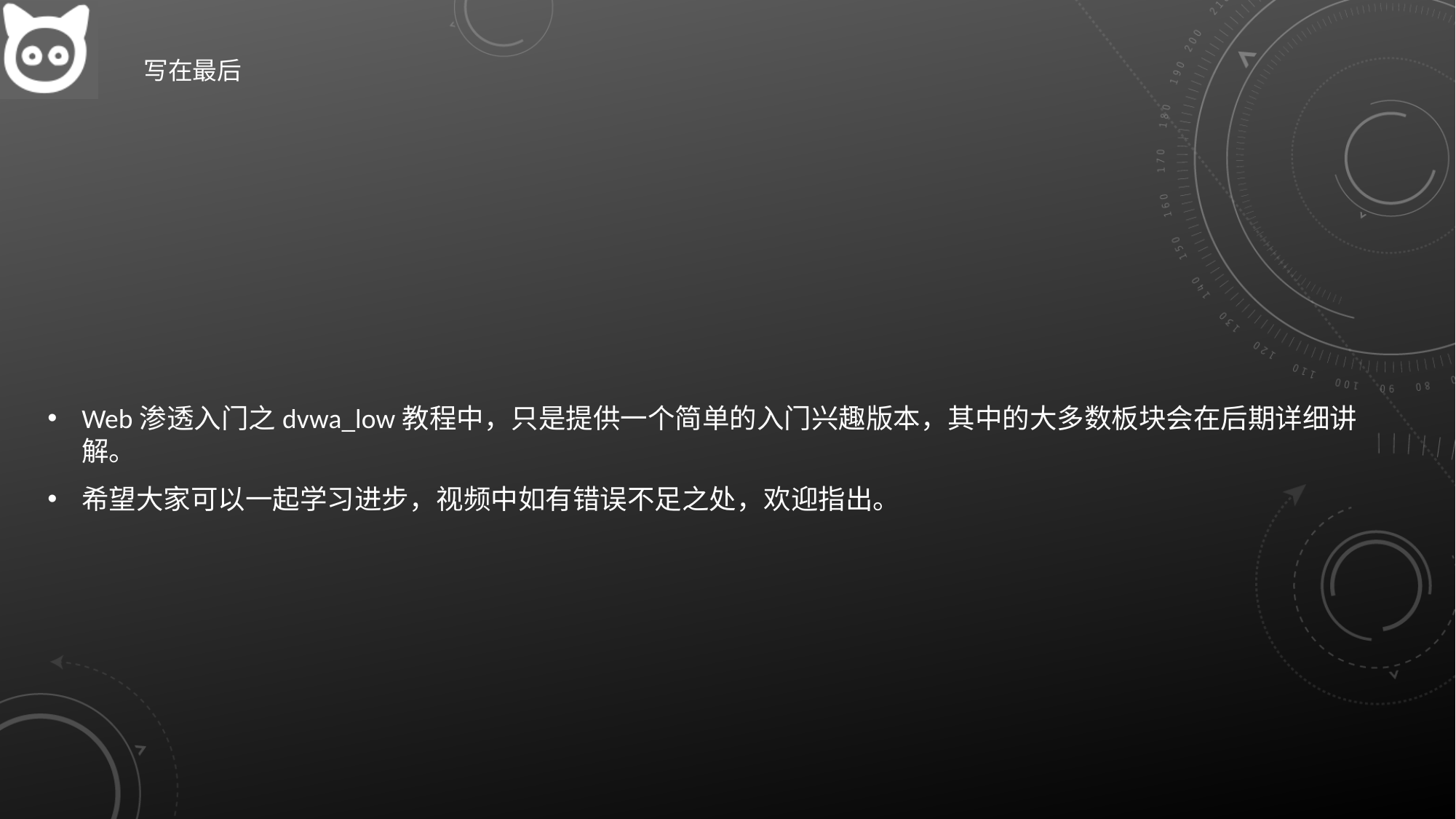

# 写在最后
Web渗透入门之dvwa_low教程中，只是提供一个简单的入门兴趣版本，其中的大多数板块会在后期详细讲解。
希望大家可以一起学习进步，视频中如有错误不足之处，欢迎指出。